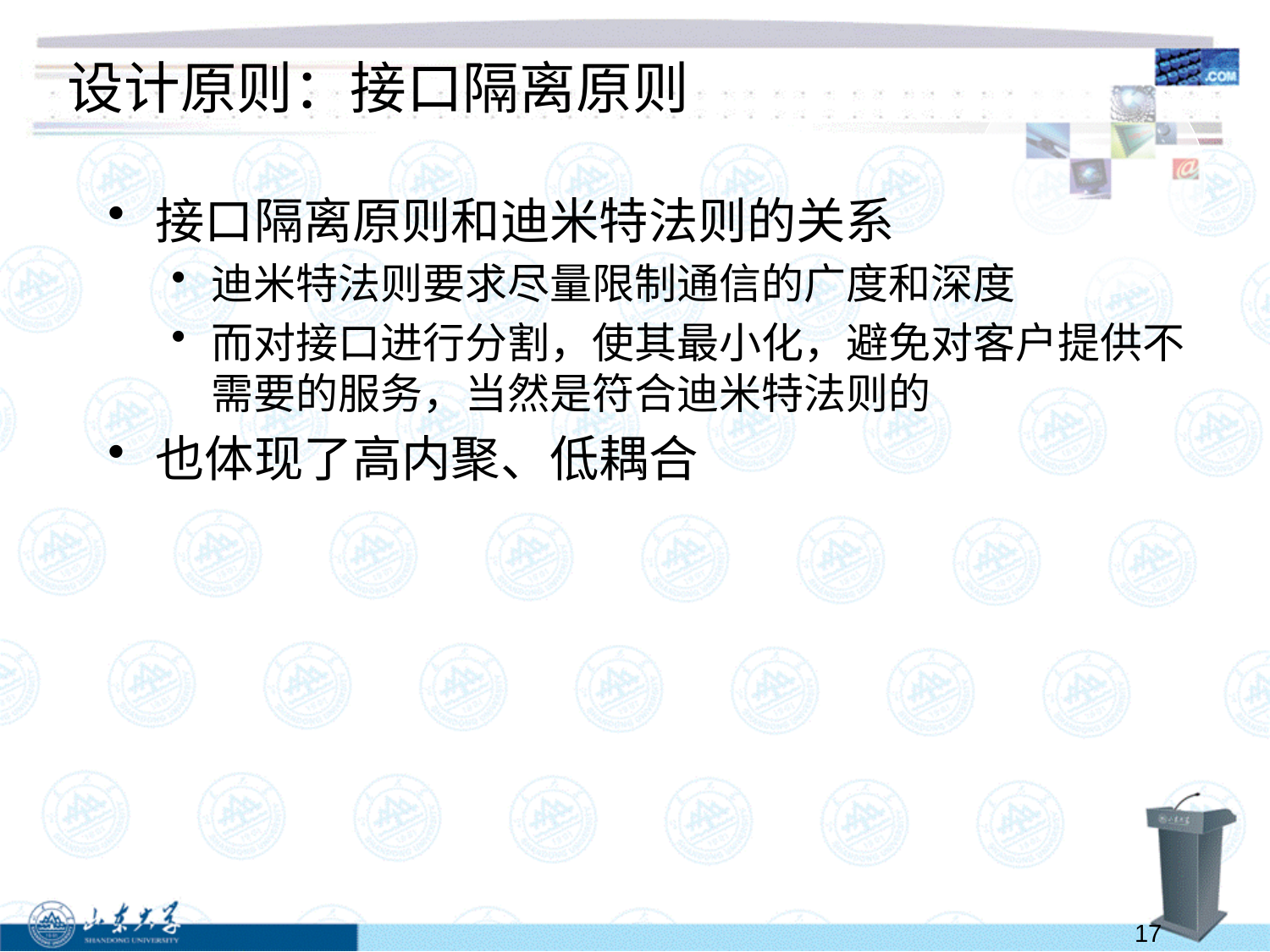

# 设计原则：接口隔离原则
接口隔离原则和迪米特法则的关系
迪米特法则要求尽量限制通信的广度和深度
而对接口进行分割，使其最小化，避免对客户提供不需要的服务，当然是符合迪米特法则的
也体现了高内聚、低耦合
17